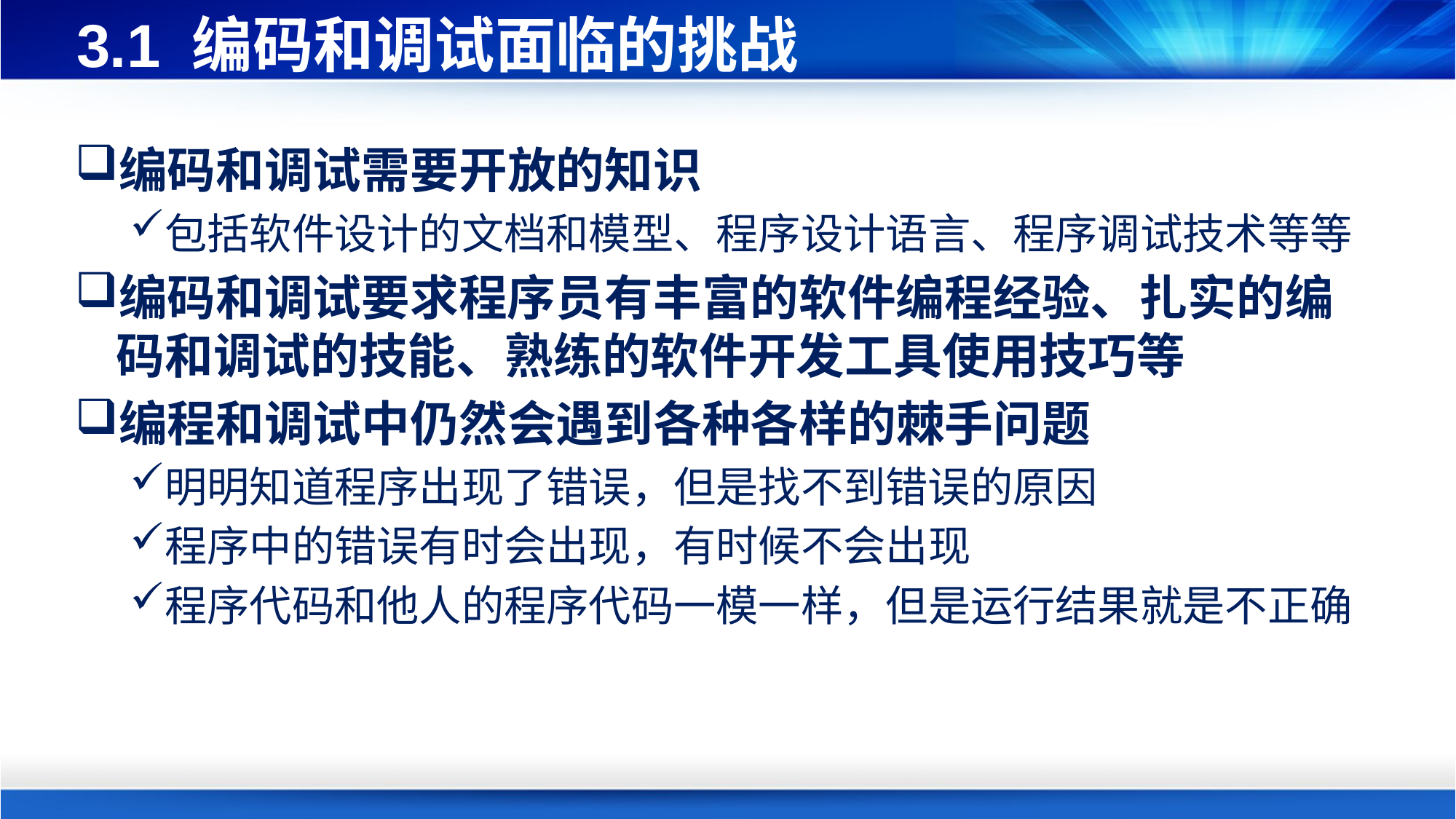

# 3.1 编码和调试面临的挑战
编码和调试需要开放的知识
包括软件设计的文档和模型、程序设计语言、程序调试技术等等
编码和调试要求程序员有丰富的软件编程经验、扎实的编码和调试的技能、熟练的软件开发工具使用技巧等
编程和调试中仍然会遇到各种各样的棘手问题
明明知道程序出现了错误，但是找不到错误的原因
程序中的错误有时会出现，有时候不会出现
程序代码和他人的程序代码一模一样，但是运行结果就是不正确